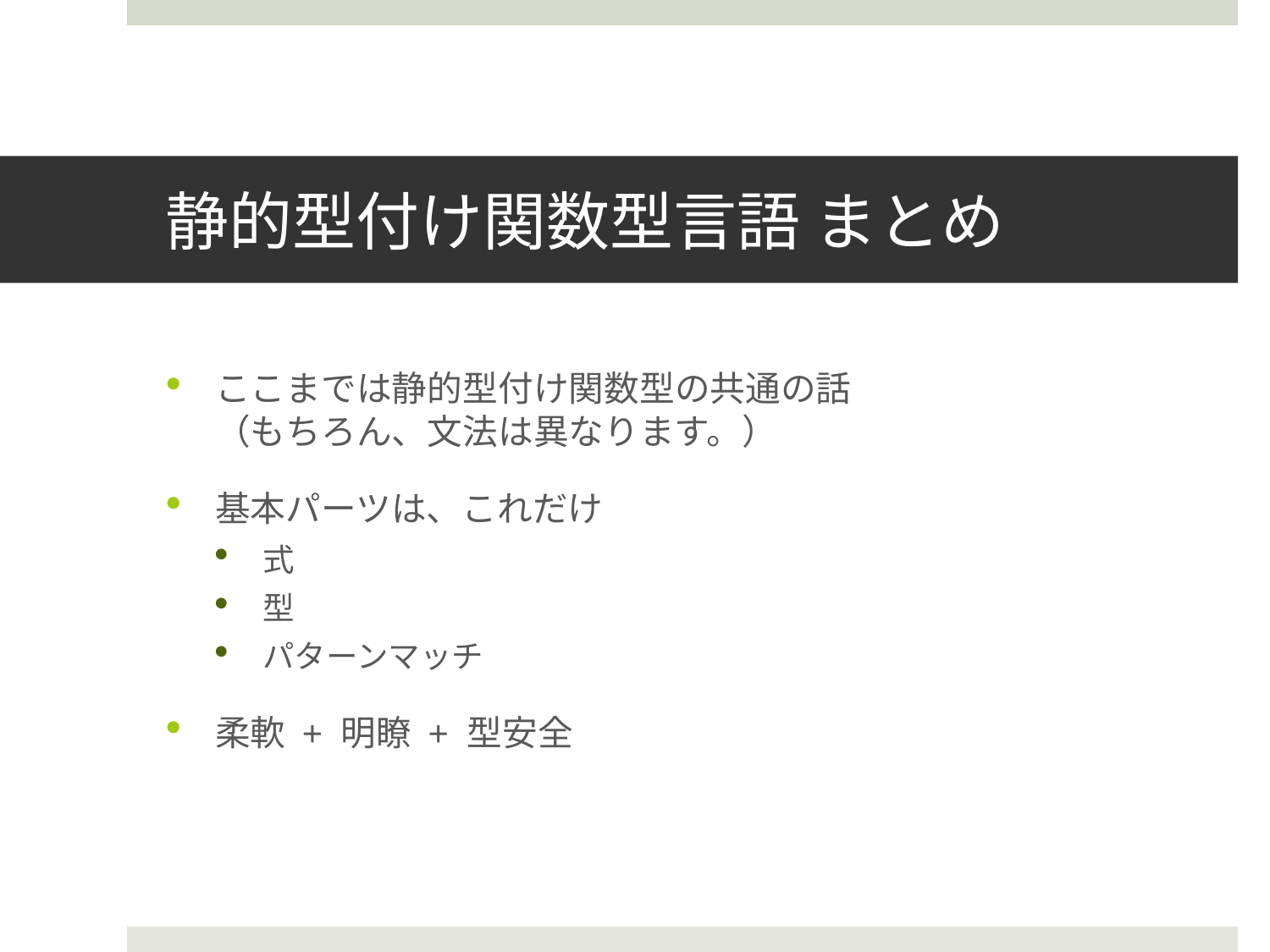

# 静的型付け関数型言語 まとめ
ここまでは静的型付け関数型の共通の話
（もちろん、文法は異なります。）
基本パーツは、これだけ
式
型
パターンマッチ
柔軟 + 明瞭 + 型安全